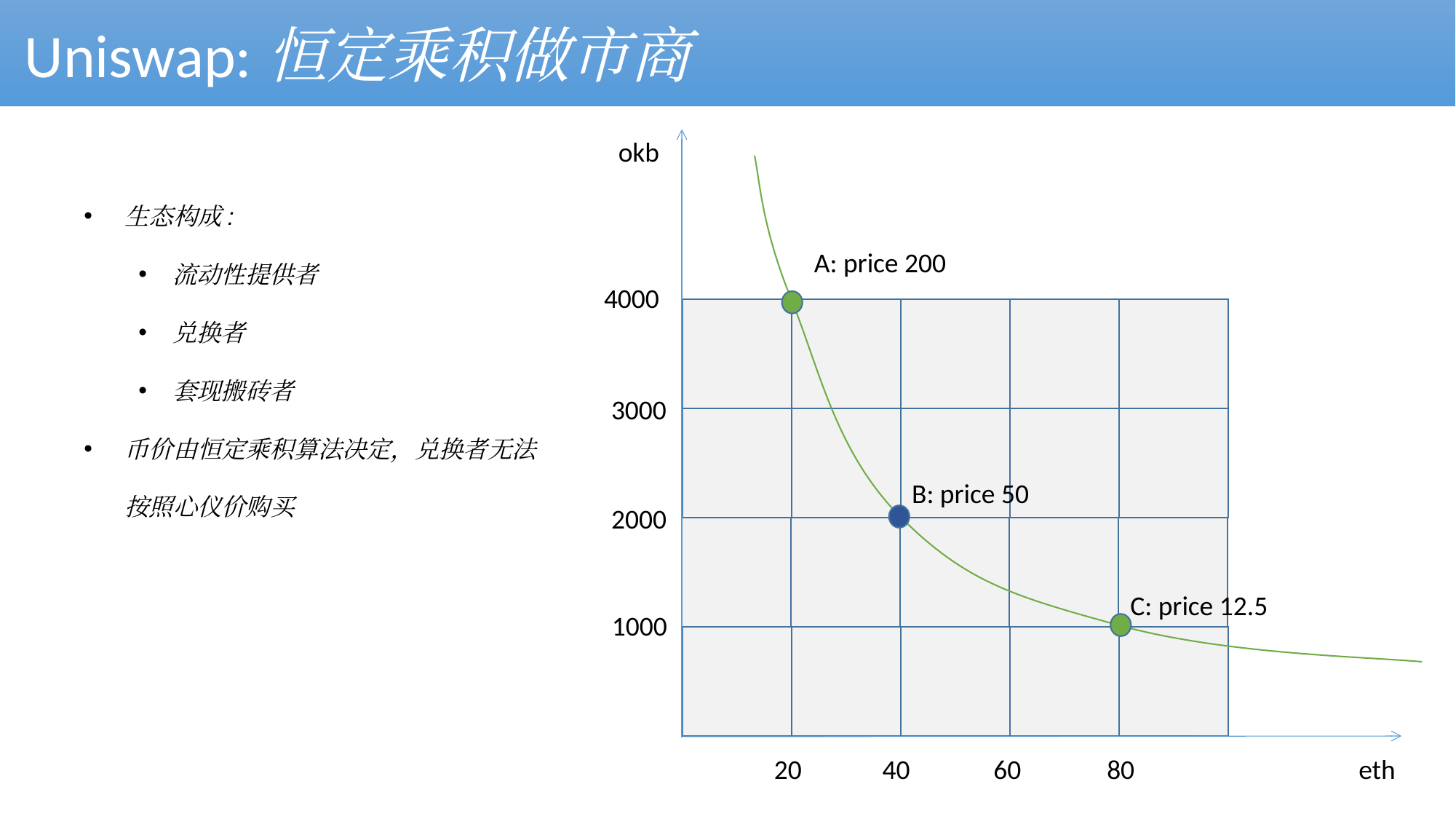

Uniswap:恒定乘积做市商

okb

A: price 200
4000

3000
B: price 50
2000

C: price 12.5
1000

20
40
60
80
eth
生态构成:
流动性提供者
兑换者
套现搬砖者
币价由恒定乘积算法决定，兑换者无法按照心仪价购买